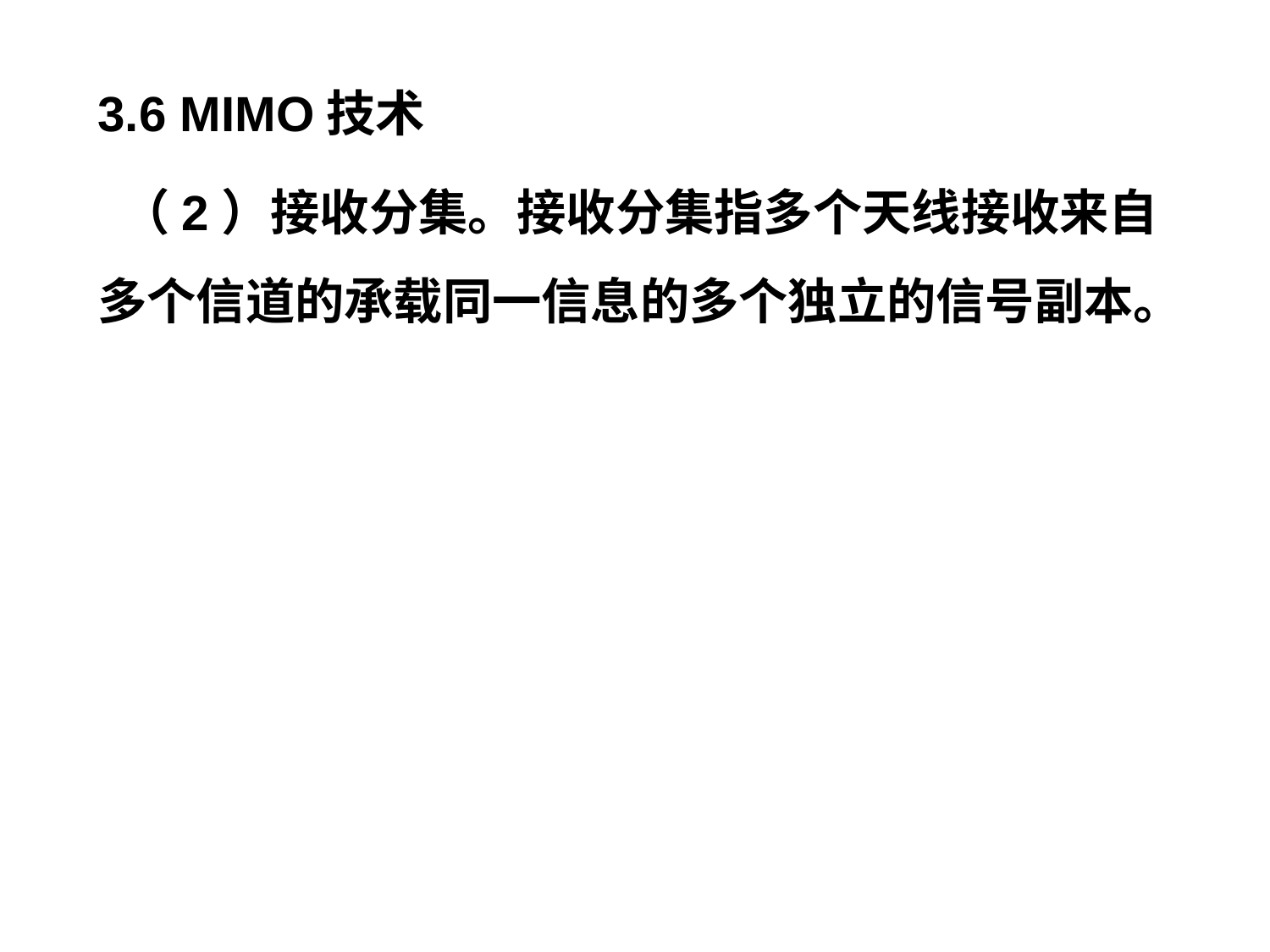

3.6 MIMO技术
 （2）接收分集。接收分集指多个天线接收来自多个信道的承载同一信息的多个独立的信号副本。